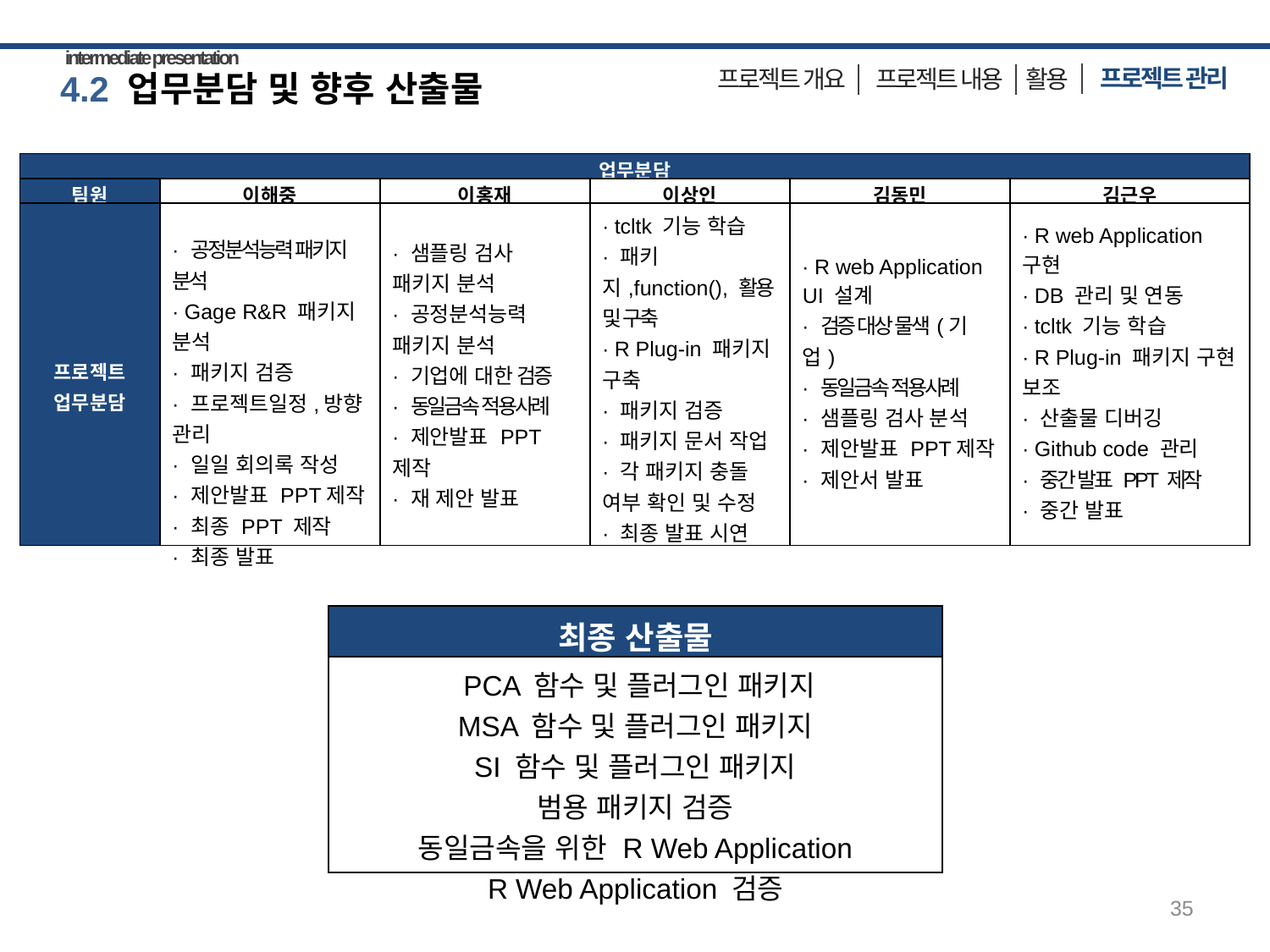

intermediate presentation
프로젝트 관리
활용
 프로젝트 내용
프로젝트 개요

4.2 업무분담 및 향후 산출물

| 업무분담 |  |  |  |  |  |
| --- | --- | --- | --- | --- | --- |
| 팀원 | 이해중 | 이홍재 | 이상인 | 김동민 | 김근우 |
| 프로젝트 업무분담 | ∙ 공정분석능력 패키지 분석 ∙ Gage R&R 패키지 분석 ∙ 패키지 검증 ∙ 프로젝트일정,방향 관리 ∙ 일일 회의록 작성 ∙ 제안발표 PPT제작 ∙ 최종 PPT 제작 ∙ 최종 발표 | ∙ 샘플링 검사 패키지 분석 ∙ 공정분석능력 패키지 분석 ∙ 기업에 대한 검증 ∙ 동일금속 적용사례 ∙ 제안발표 PPT제작 ∙ 재 제안 발표 | ∙ tcltk 기능 학습 ∙ 패키지,function(), 활용 및 구축 ∙ R Plug-in 패키지 구축 ∙ 패키지 검증 ∙ 패키지 문서 작업 ∙ 각 패키지 충돌 여부 확인 및 수정 ∙ 최종 발표 시연 | ∙ R web Application UI 설계 ∙ 검증 대상 물색(기업) ∙ 동일금속 적용사례 ∙ 샘플링 검사 분석 ∙ 제안발표 PPT제작 ∙ 제안서 발표 | ∙ R web Application 구현 ∙ DB 관리 및 연동 ∙ tcltk 기능 학습 ∙ R Plug-in 패키지 구현 보조 ∙ 산출물 디버깅 ∙ Github code 관리 ∙ 중간 발표 PPT 제작 ∙ 중간 발표 |
| 최종 산출물 |
| --- |
| PCA 함수 및 플러그인 패키지 MSA 함수 및 플러그인 패키지 SI 함수 및 플러그인 패키지 범용 패키지 검증 동일금속을 위한 R Web Application R Web Application 검증 |
35